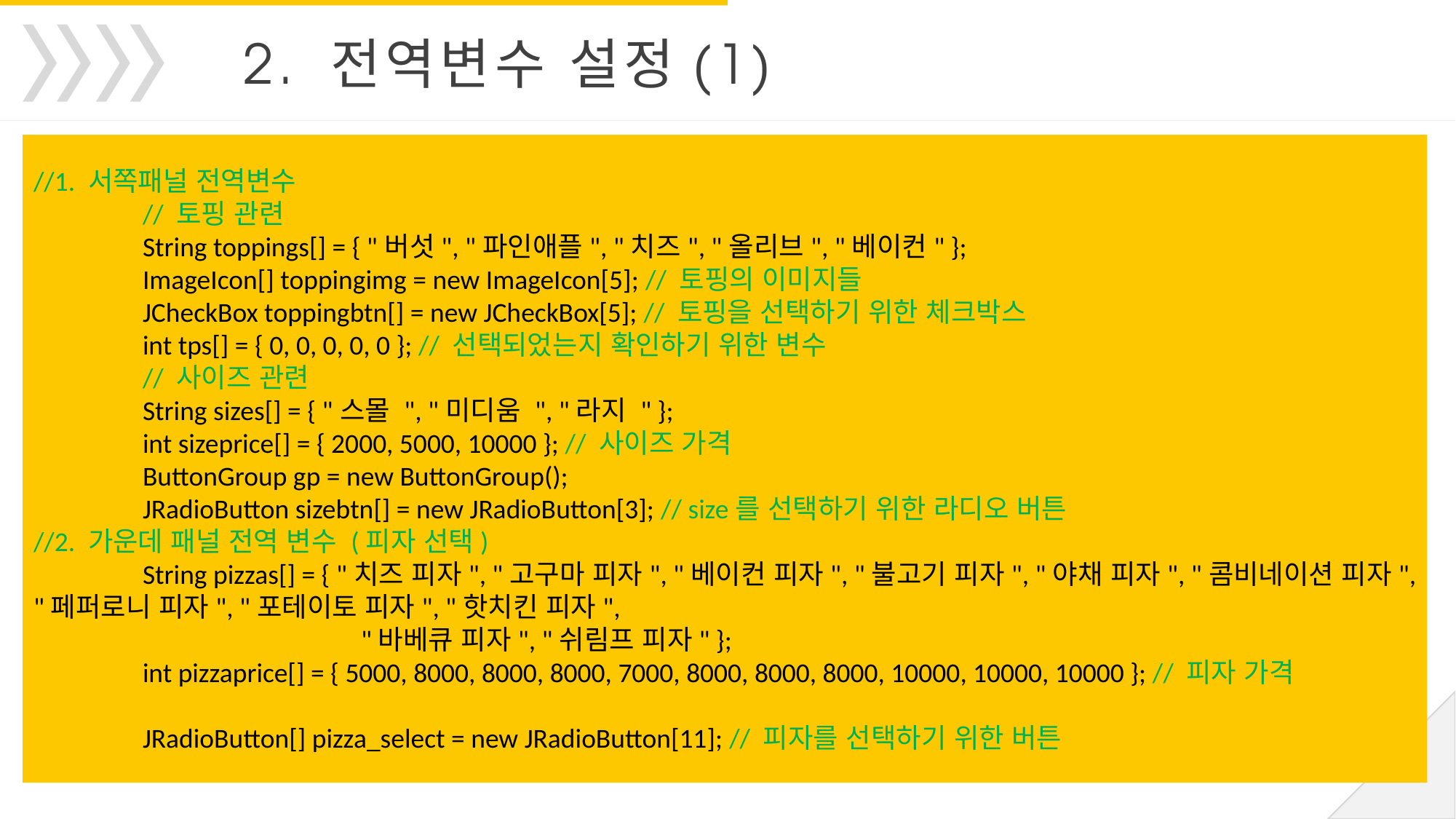

2. 전역변수 설정(1)

//1. 서쪽패널 전역변수
	// 토핑 관련
	String toppings[] = { "버섯", "파인애플", "치즈", "올리브", "베이컨" };
	ImageIcon[] toppingimg = new ImageIcon[5]; // 토핑의 이미지들
	JCheckBox toppingbtn[] = new JCheckBox[5]; // 토핑을 선택하기 위한 체크박스
	int tps[] = { 0, 0, 0, 0, 0 }; // 선택되었는지 확인하기 위한 변수
	// 사이즈 관련
	String sizes[] = { "스몰 ", "미디움 ", "라지 " };
	int sizeprice[] = { 2000, 5000, 10000 }; // 사이즈 가격
	ButtonGroup gp = new ButtonGroup();
	JRadioButton sizebtn[] = new JRadioButton[3]; // size를 선택하기 위한 라디오 버튼
//2. 가운데 패널 전역 변수 (피자 선택)
	String pizzas[] = { "치즈 피자", "고구마 피자", "베이컨 피자", "불고기 피자", "야채 피자", "콤비네이션 피자", "페퍼로니 피자", "포테이토 피자", "핫치킨 피자",
			"바베큐 피자", "쉬림프 피자" };
	int pizzaprice[] = { 5000, 8000, 8000, 8000, 7000, 8000, 8000, 8000, 10000, 10000, 10000 }; // 피자 가격

	JRadioButton[] pizza_select = new JRadioButton[11]; // 피자를 선택하기 위한 버튼